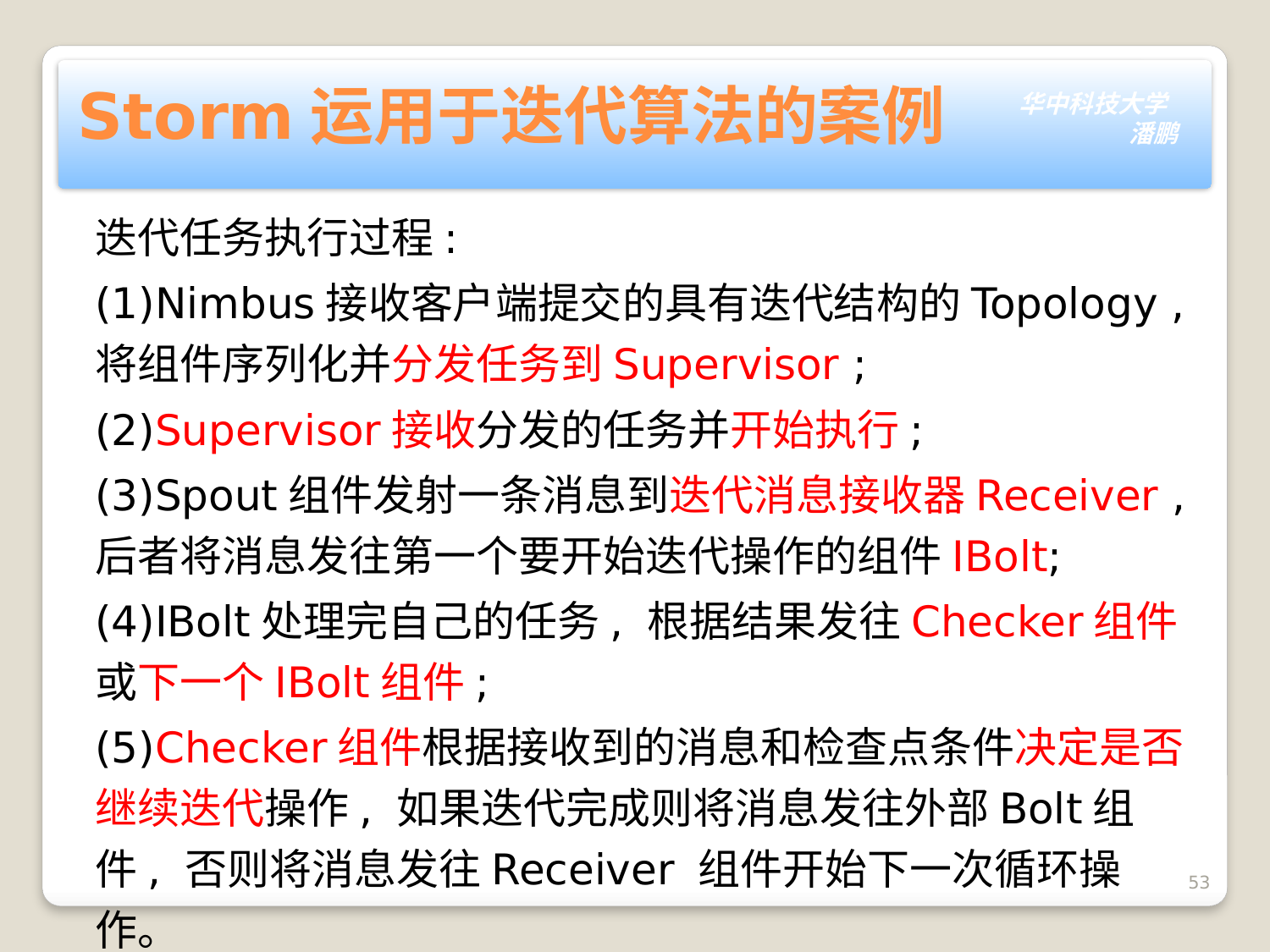

# Storm运用于迭代算法的案例
迭代任务执行过程:
(1)Nimbus接收客户端提交的具有迭代结构的Topology ,将组件序列化并分发任务到Supervisor ;
(2)Supervisor接收分发的任务并开始执行;
(3)Spout组件发射一条消息到迭代消息接收器Receiver , 后者将消息发往第一个要开始迭代操作的组件IBolt;
(4)IBolt处理完自己的任务, 根据结果发往Checker组件或下一个IBolt组件;
(5)Checker组件根据接收到的消息和检查点条件决定是否继续迭代操作, 如果迭代完成则将消息发往外部Bolt组件, 否则将消息发往Receiver 组件开始下一次循环操作。
53